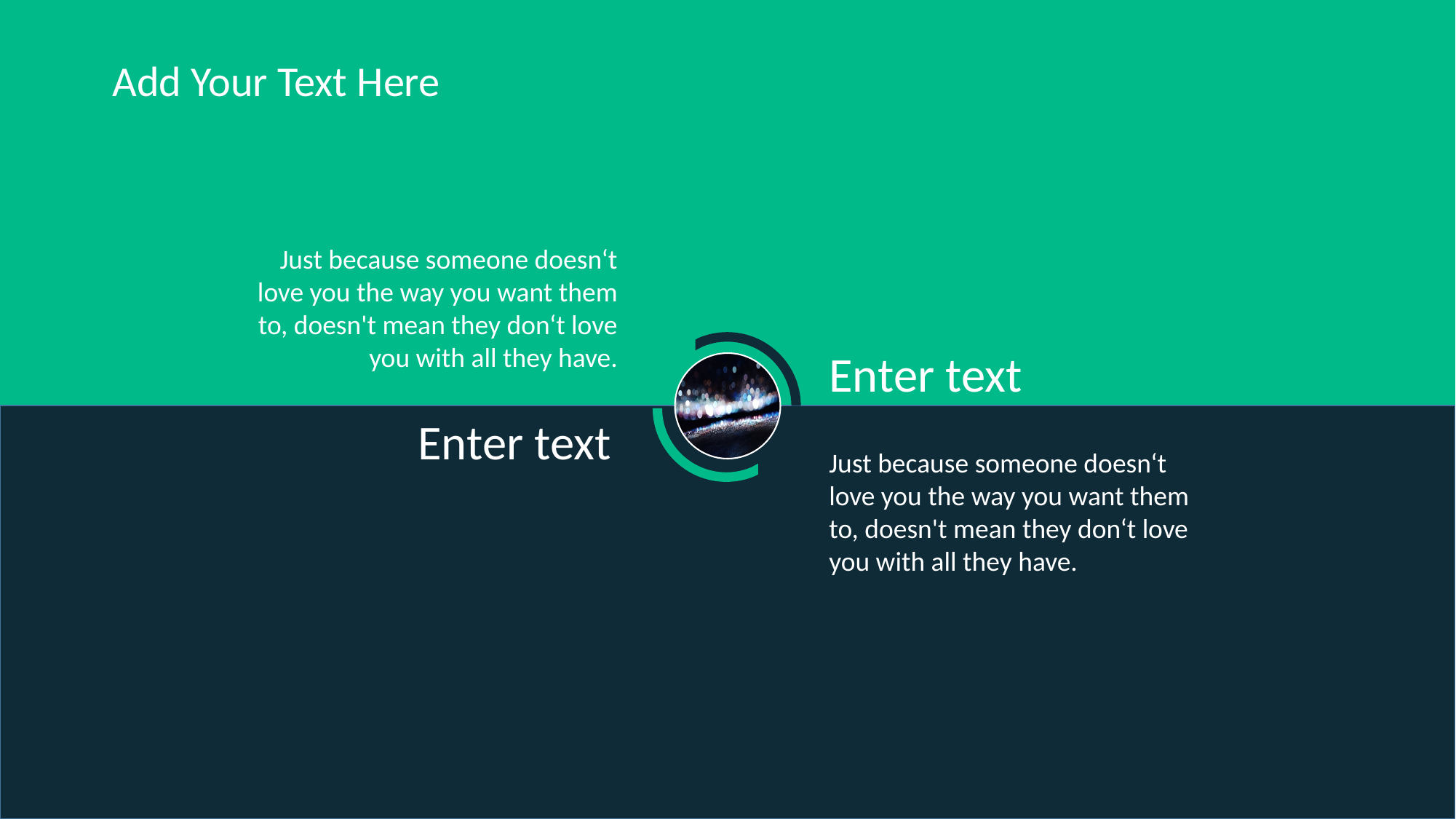

Add Your Text Here
Just because someone doesn‘t love you the way you want them to, doesn't mean they don‘t love you with all they have.

Enter text

Enter text
Just because someone doesn‘t love you the way you want them to, doesn't mean they don‘t love you with all they have.
PPT模板下载：www.1ppt.com/moban/     行业PPT模板：www.1ppt.com/hangye/
节日PPT模板：www.1ppt.com/jieri/           PPT素材下载：www.1ppt.com/sucai/
PPT背景图片：www.1ppt.com/beijing/      PPT图表下载：www.1ppt.com/tubiao/
优秀PPT下载：www.1ppt.com/xiazai/        PPT教程： www.1ppt.com/powerpoint/
Word教程： www.1ppt.com/word/              Excel教程：www.1ppt.com/excel/
资料下载：www.1ppt.com/ziliao/                PPT课件下载：www.1ppt.com/kejian/
范文下载：www.1ppt.com/fanwen/             试卷下载：www.1ppt.com/shiti/
教案下载：www.1ppt.com/jiaoan/        PPT论坛：www.1ppt.cn